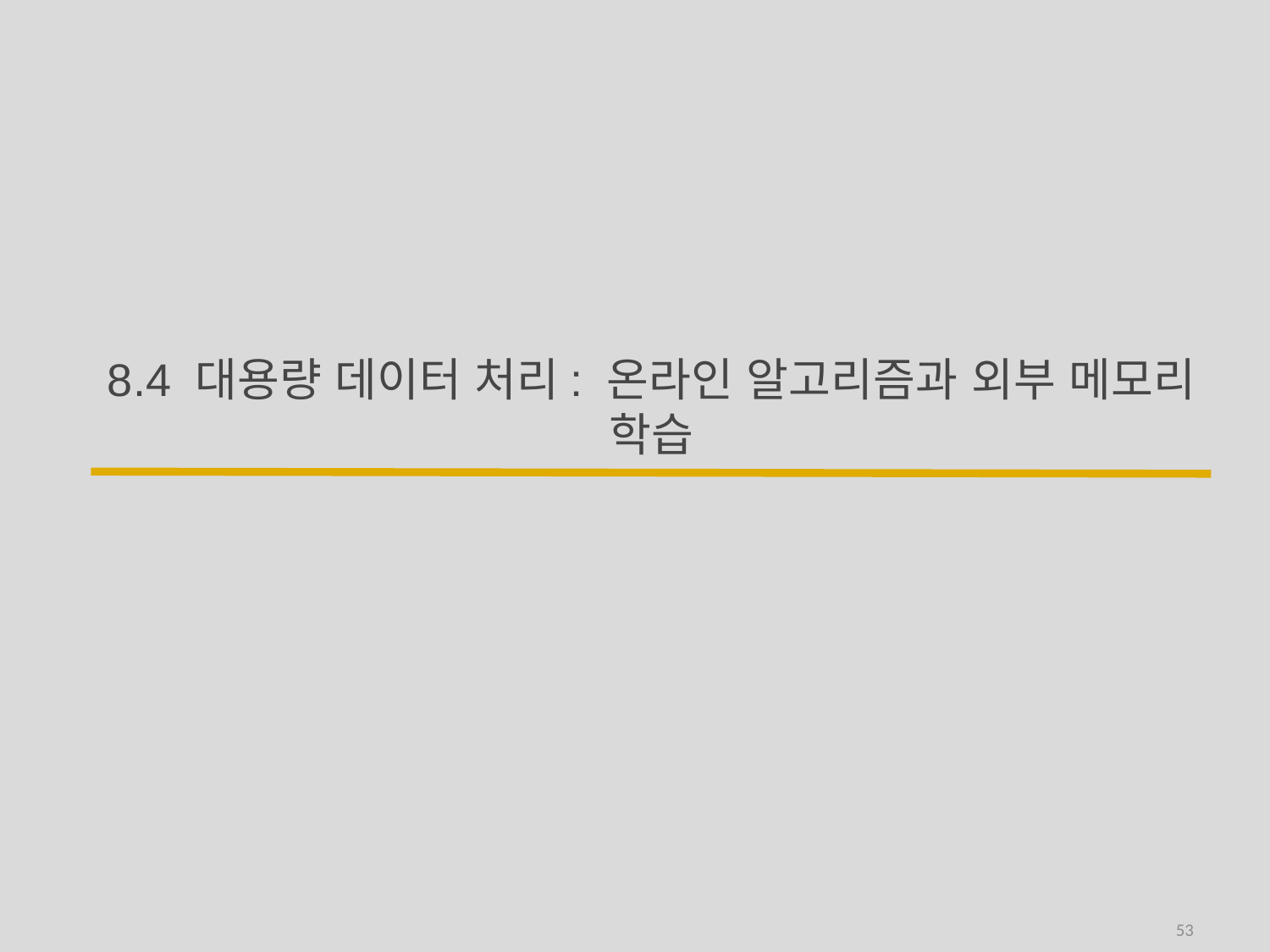

# 8.4 대용량 데이터 처리: 온라인 알고리즘과 외부 메모리 학습
53